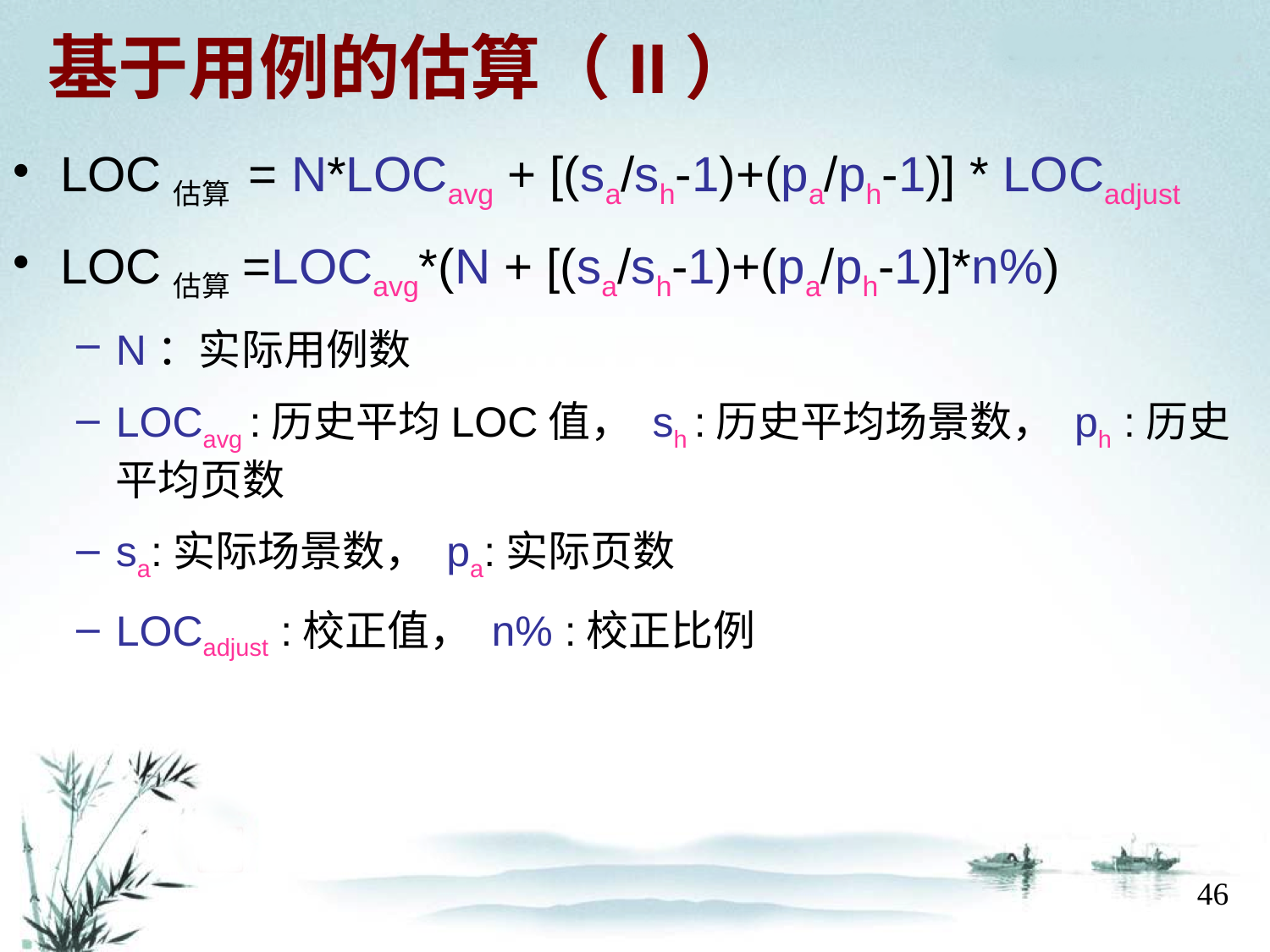

# 基于用例的估算（II）
LOC估算 = N*LOCavg + [(sa/sh-1)+(pa/ph-1)] * LOCadjust
LOC估算=LOCavg*(N + [(sa/sh-1)+(pa/ph-1)]*n%)
N：实际用例数
LOCavg :历史平均LOC值， sh :历史平均场景数， ph :历史平均页数
sa:实际场景数， pa:实际页数
LOCadjust :校正值， n% :校正比例

46